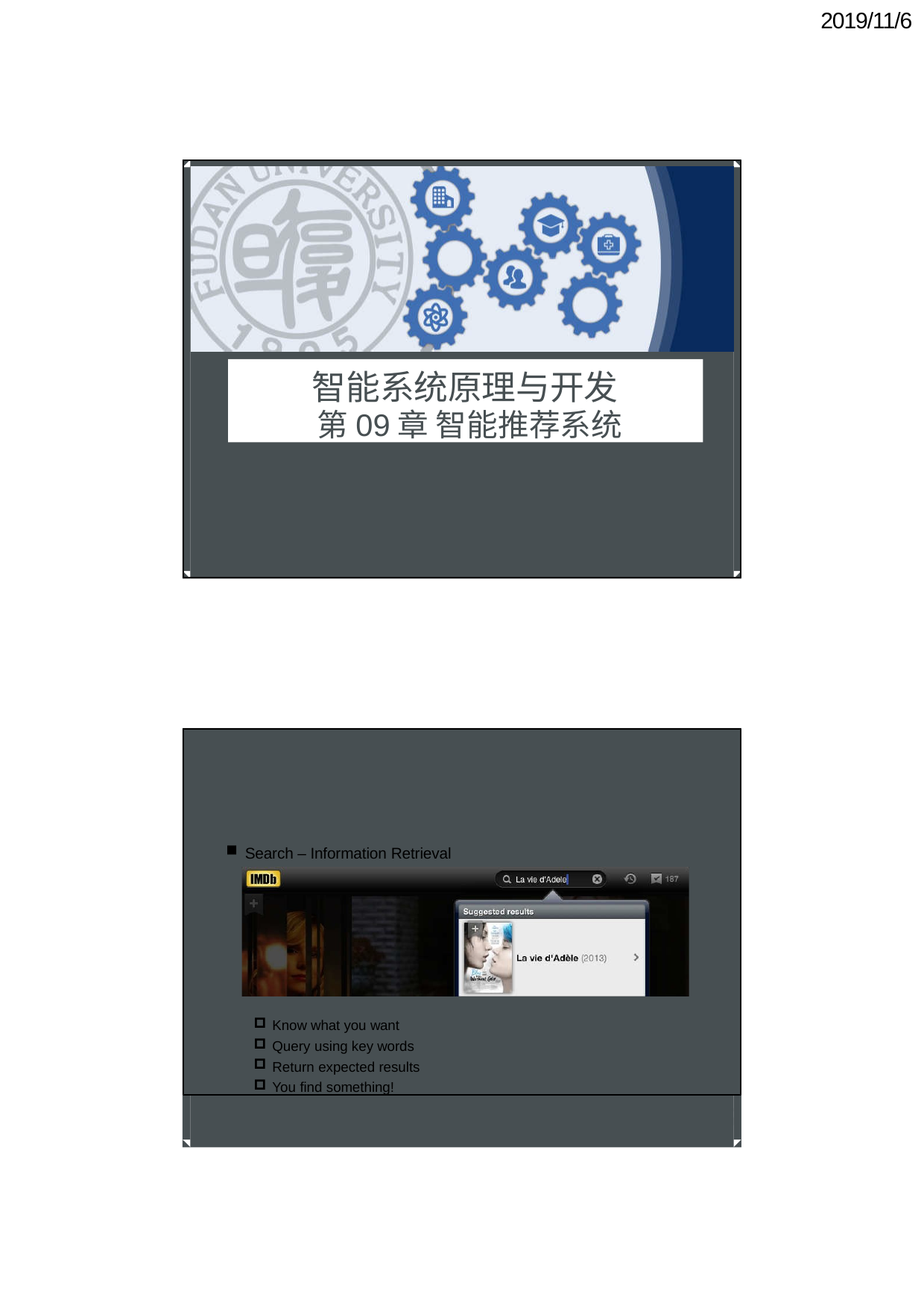

2019/11/6

智能系统原理与开发
第09章 智能推荐系统

Search – Information Retrieval

Know what you want
Query using key words
Return expected results
You find something!